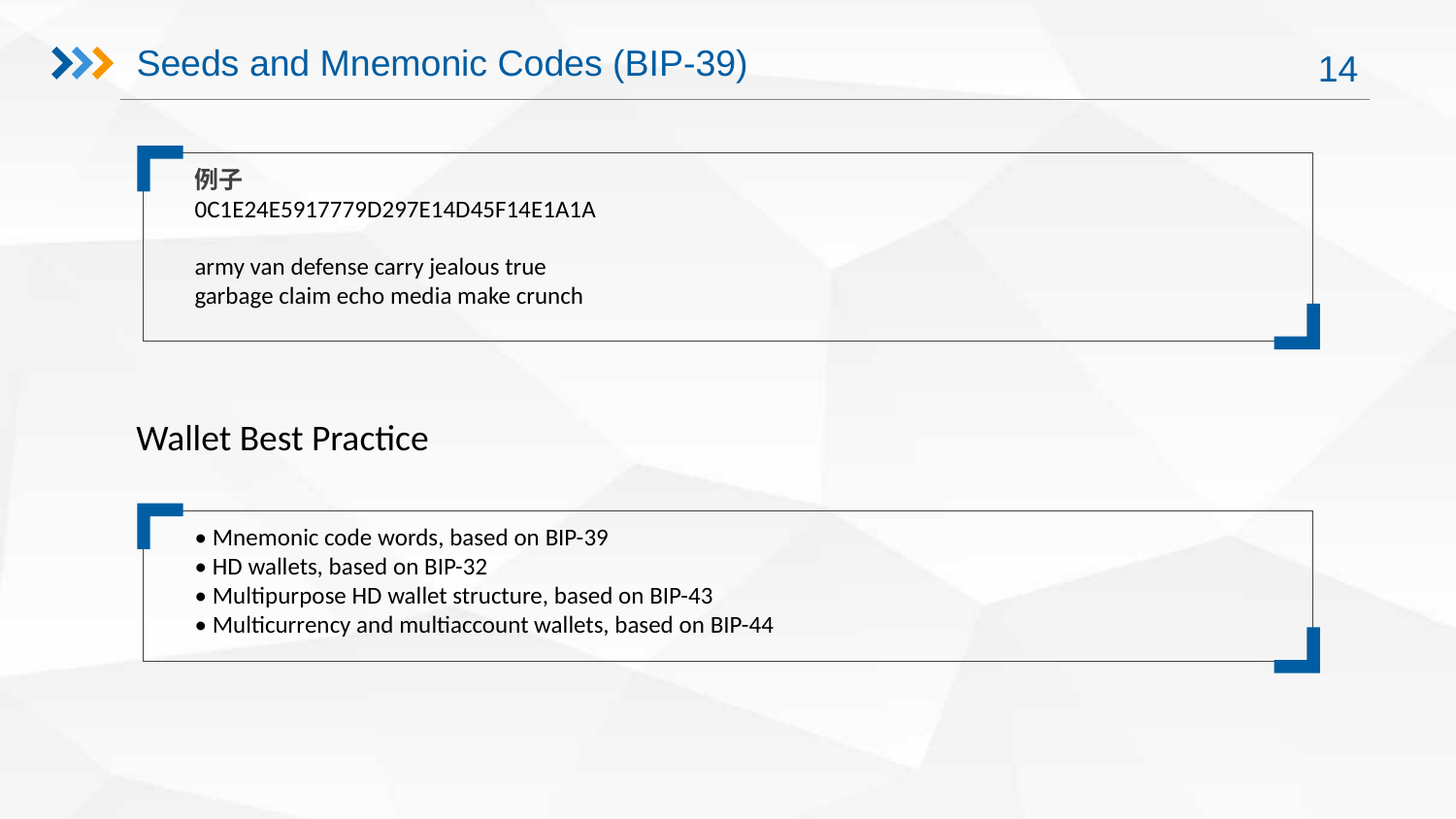

Seeds and Mnemonic Codes (BIP-39)

例子
0C1E24E5917779D297E14D45F14E1A1A

army van defense carry jealous true
garbage claim echo media make crunch

Wallet Best Practice

• Mnemonic code words, based on BIP-39
• HD wallets, based on BIP-32
• Multipurpose HD wallet structure, based on BIP-43
• Multicurrency and multiaccount wallets, based on BIP-44